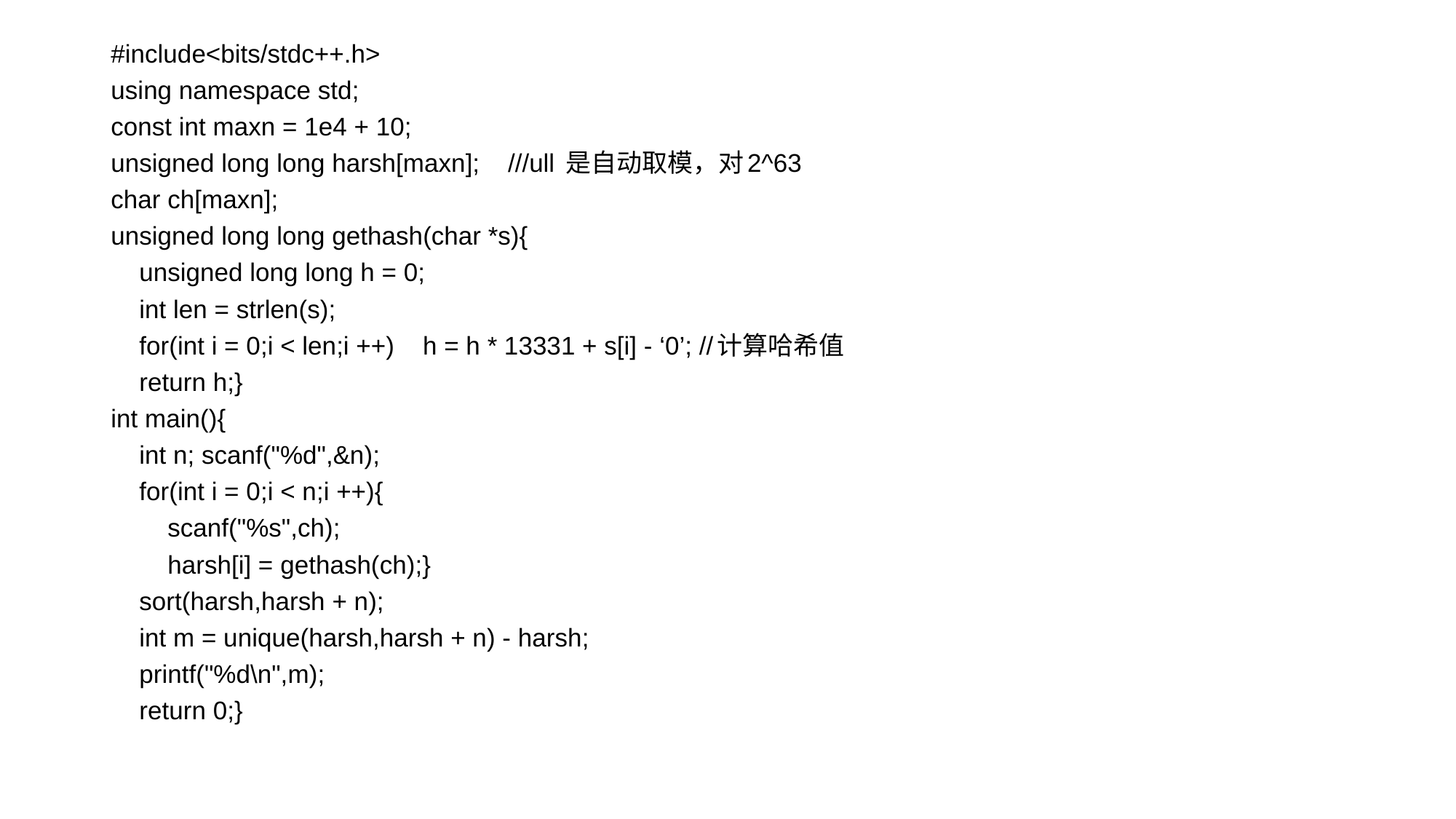

#include<bits/stdc++.h>
using namespace std;
const int maxn = 1e4 + 10;
unsigned long long harsh[maxn];    ///ull 是自动取模，对2^63
char ch[maxn];
unsigned long long gethash(char *s){
    unsigned long long h = 0;
    int len = strlen(s);
    for(int i = 0;i < len;i ++)    h = h * 13331 + s[i] - ‘0’; //计算哈希值
    return h;}
int main(){
    int n; scanf("%d",&n);
    for(int i = 0;i < n;i ++){
        scanf("%s",ch);
        harsh[i] = gethash(ch);}
    sort(harsh,harsh + n);
    int m = unique(harsh,harsh + n) - harsh;
    printf("%d\n",m);
    return 0;}